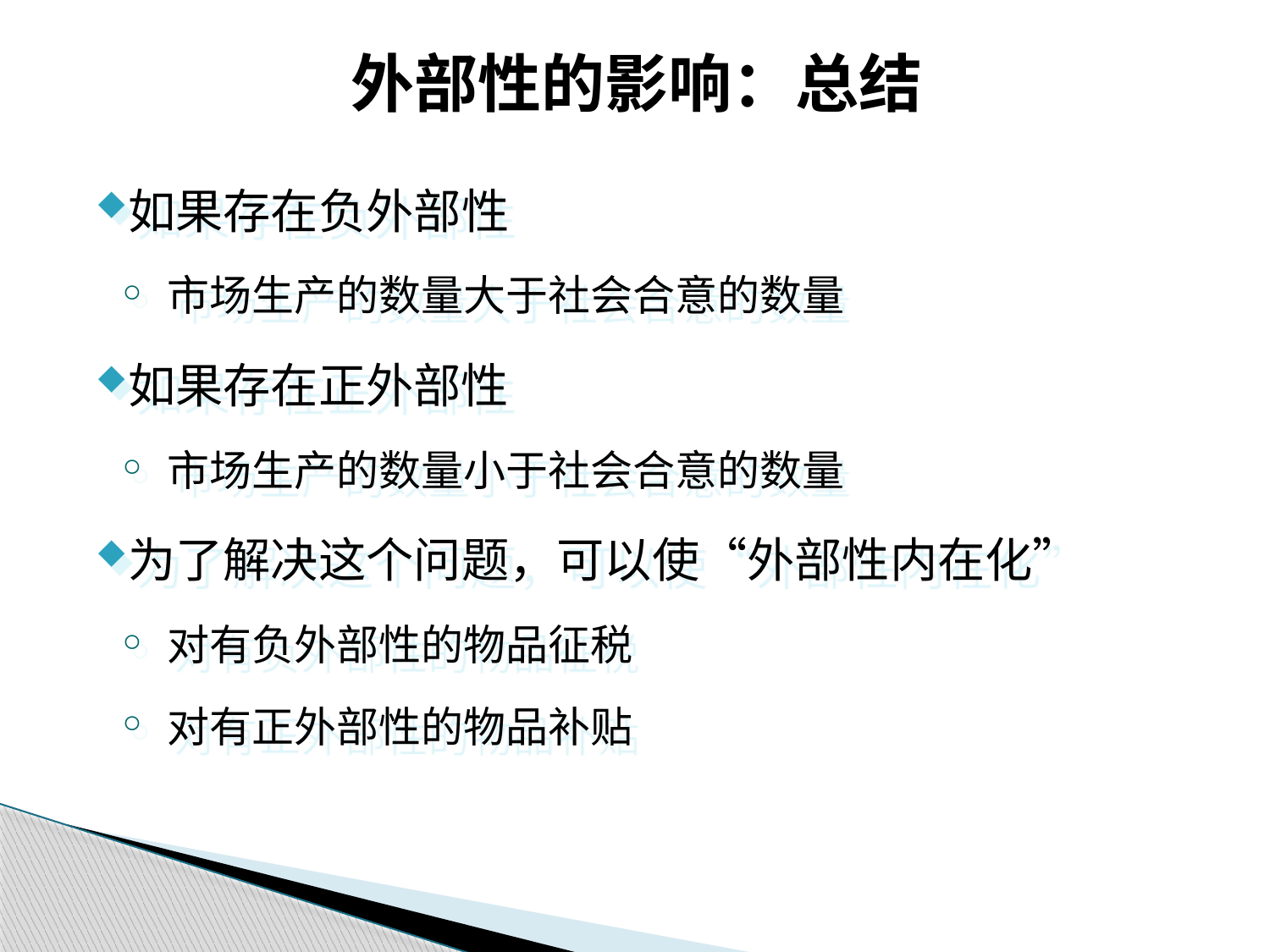

外部性的影响：总结
如果存在负外部性
市场生产的数量大于社会合意的数量
如果存在正外部性
市场生产的数量小于社会合意的数量
为了解决这个问题，可以使“外部性内在化”
对有负外部性的物品征税
对有正外部性的物品补贴